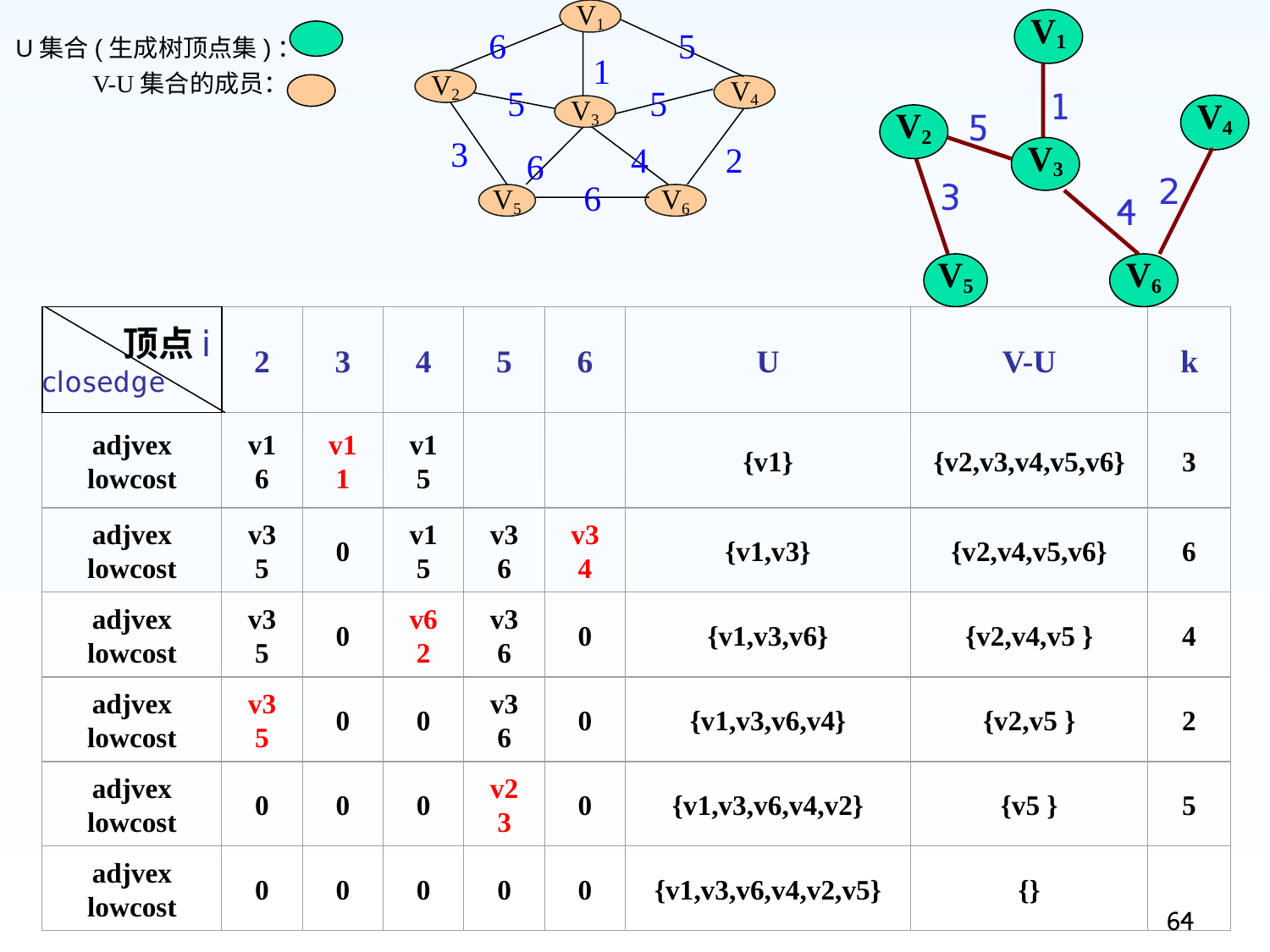

V1
6

5

1
V2
V4
5
5

V3

3
4
2
6
6
V5
V6

V1

U集合(生成树顶点集)：

1
5

2
3

4
V-U集合的成员：

V4

V2

V3

V5

V6

         顶点i
closedge

2

3

4

5

6

U

V-U

k

adjvex
lowcost

v1
6

v1
1

v1
5

{v1}

{v2,v3,v4,v5,v6}

3

adjvex
lowcost

v3
5

0

v1
5

v3
6

v3
4

{v1,v3}

{v2,v4,v5,v6}

6

adjvex
lowcost

v3
5

0

v6
2

v3
6

0

{v1,v3,v6}

{v2,v4,v5 }

4

adjvex
lowcost

v3
5

0

0

v3
6

0

{v1,v3,v6,v4}

{v2,v5 }

2

adjvex
lowcost

0

0

0

v2
3

0

{v1,v3,v6,v4,v2}

{v5 }

5

adjvex
lowcost

0

0

0

0

0

{v1,v3,v6,v4,v2,v5}

{}

64